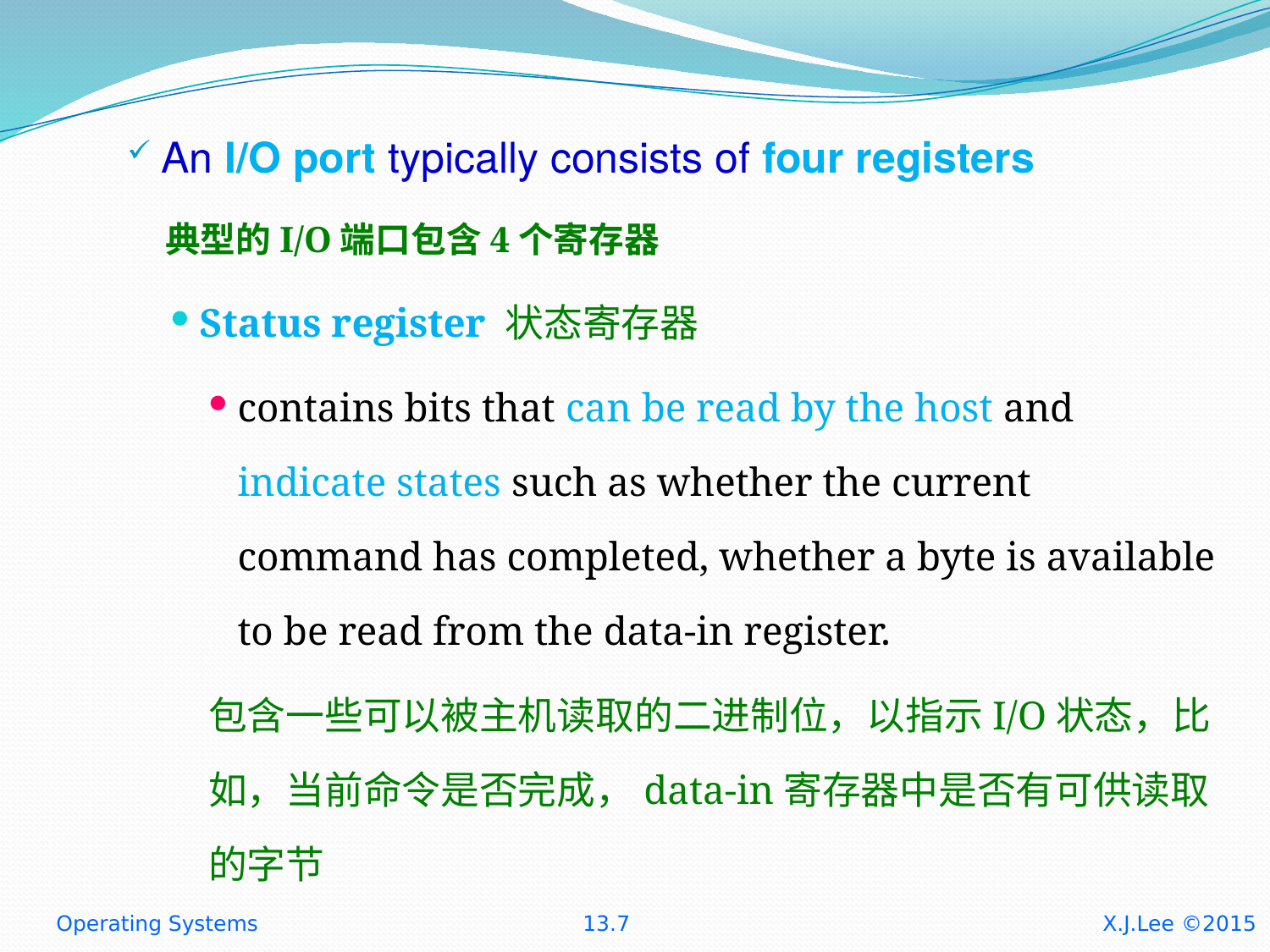

An I/O port typically consists of four registers
典型的I/O端口包含4个寄存器
Status register 状态寄存器
contains bits that can be read by the host and indicate states such as whether the current command has completed, whether a byte is available to be read from the data-in register.
包含一些可以被主机读取的二进制位，以指示I/O状态，比如，当前命令是否完成，data-in寄存器中是否有可供读取的字节
Operating Systems
13.7
X.J.Lee ©2015